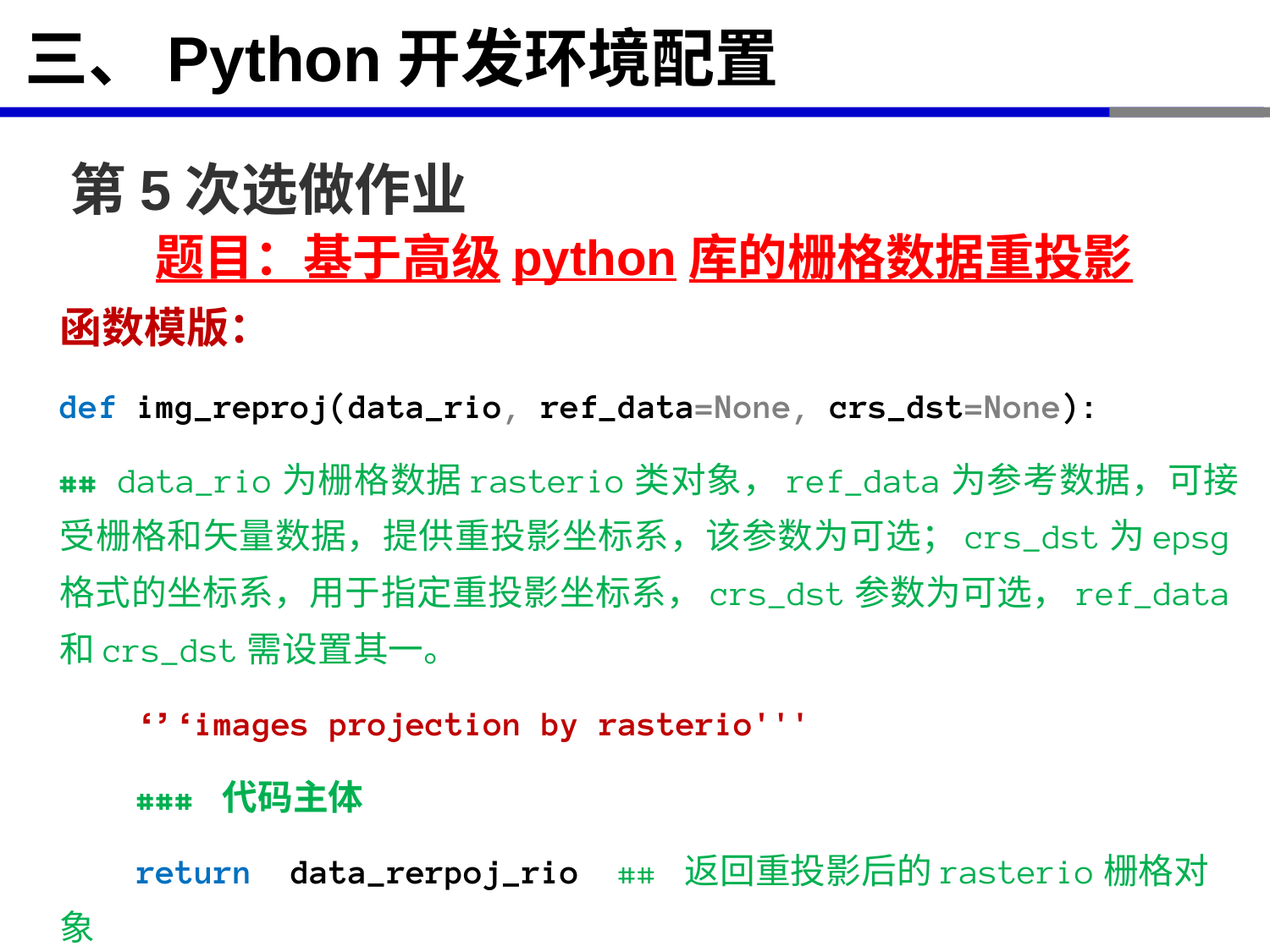

# 三、Python开发环境配置
第5次选做作业
题目：基于高级python库的栅格数据重投影
函数模版：
def img_reproj(data_rio, ref_data=None, crs_dst=None):
## data_rio为栅格数据rasterio类对象，ref_data为参考数据，可接受栅格和矢量数据，提供重投影坐标系，该参数为可选；crs_dst为epsg格式的坐标系，用于指定重投影坐标系，crs_dst参数为可选，ref_data和crs_dst需设置其一。
    ‘’‘images projection by rasterio'''
    ### 代码主体
    return  data_rerpoj_rio  ## 返回重投影后的rasterio栅格对象